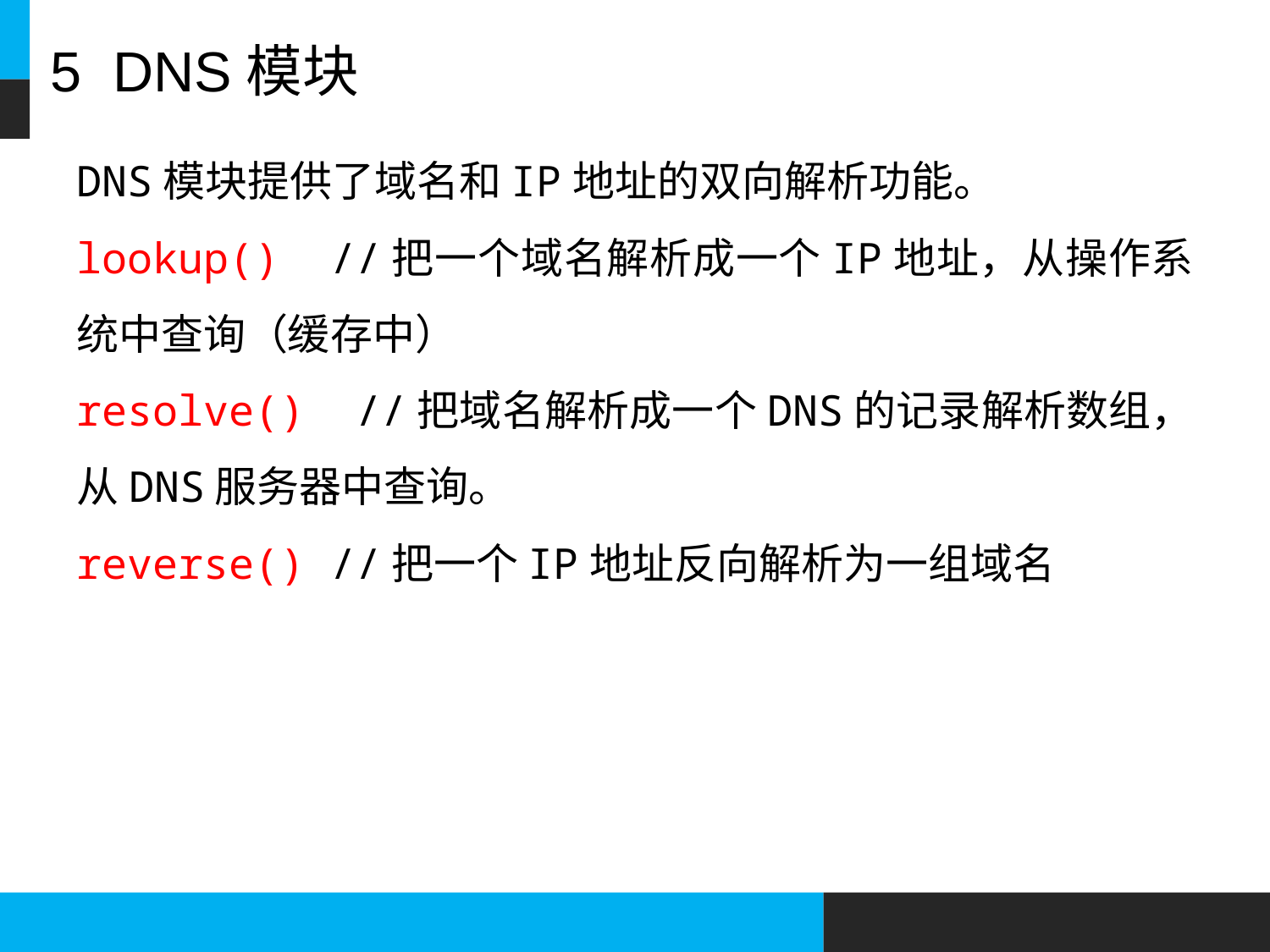

# 5  DNS模块
DNS模块提供了域名和IP地址的双向解析功能。
lookup()	//把一个域名解析成一个IP地址，从操作系统中查询（缓存中）
resolve()  //把域名解析成一个DNS的记录解析数组，从DNS服务器中查询。
reverse()	//把一个IP地址反向解析为一组域名